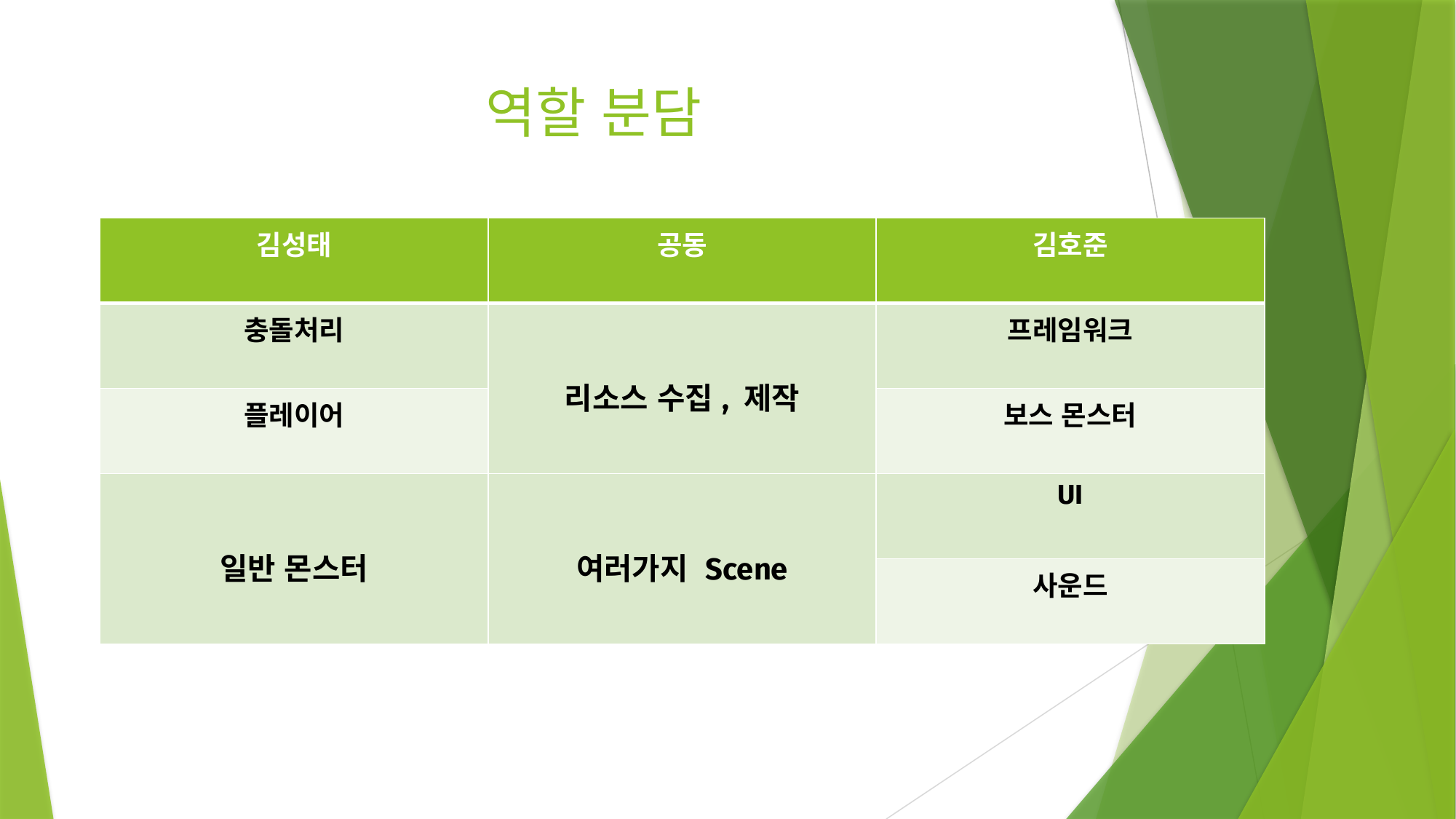

# 역할 분담
| 김성태 | 공동 | 김호준 |
| --- | --- | --- |
| 충돌처리 | 리소스 수집, 제작 | 프레임워크 |
| 플레이어 |  | 보스 몬스터 |
| 일반 몬스터 | 여러가지 Scene | UI |
|  |  | 사운드 |